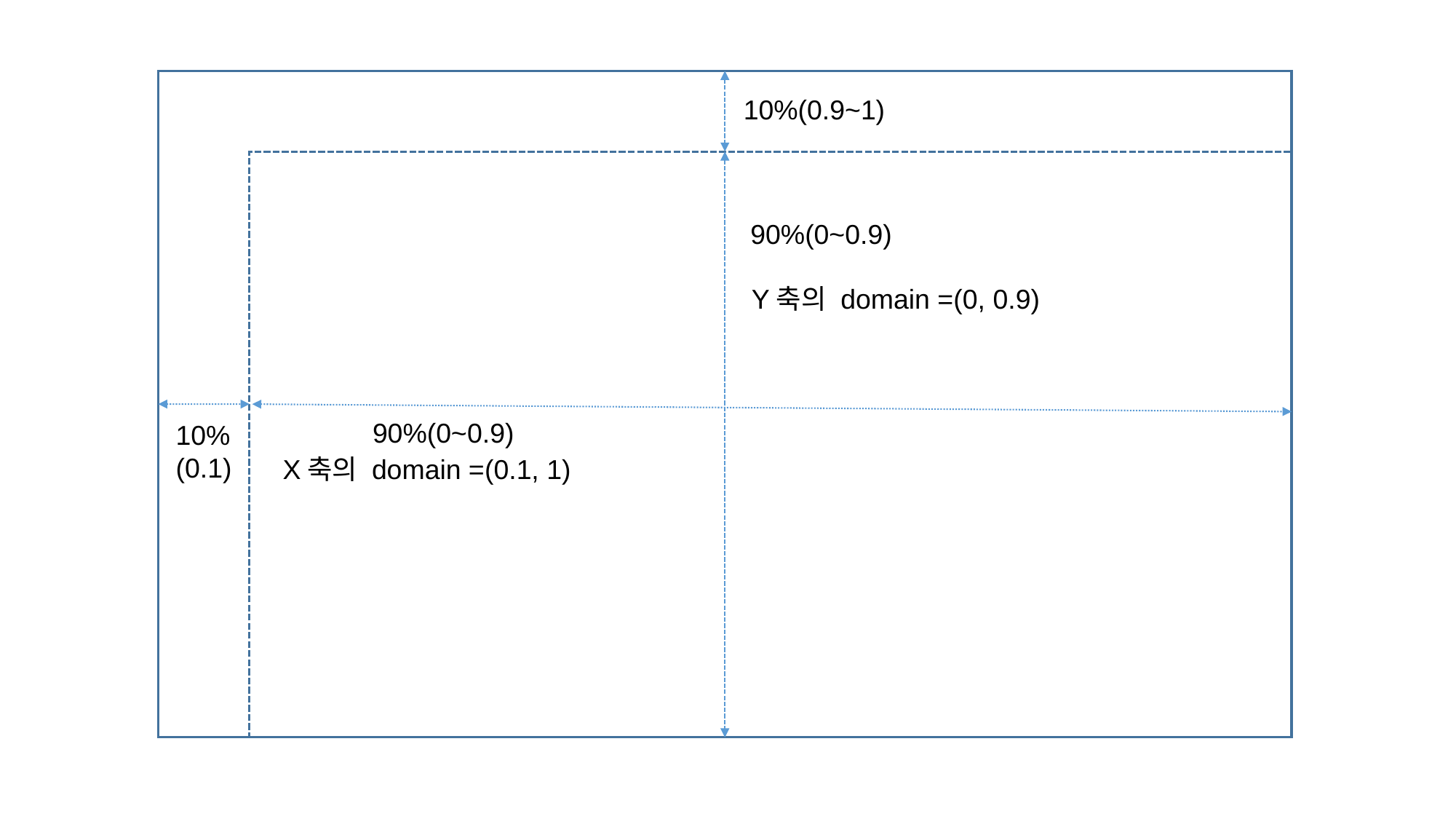

10%(0.9~1)

90%(0~0.9)
Y축의 domain =(0, 0.9)
90%(0~0.9)
10%
(0.1)
X축의 domain =(0.1, 1)